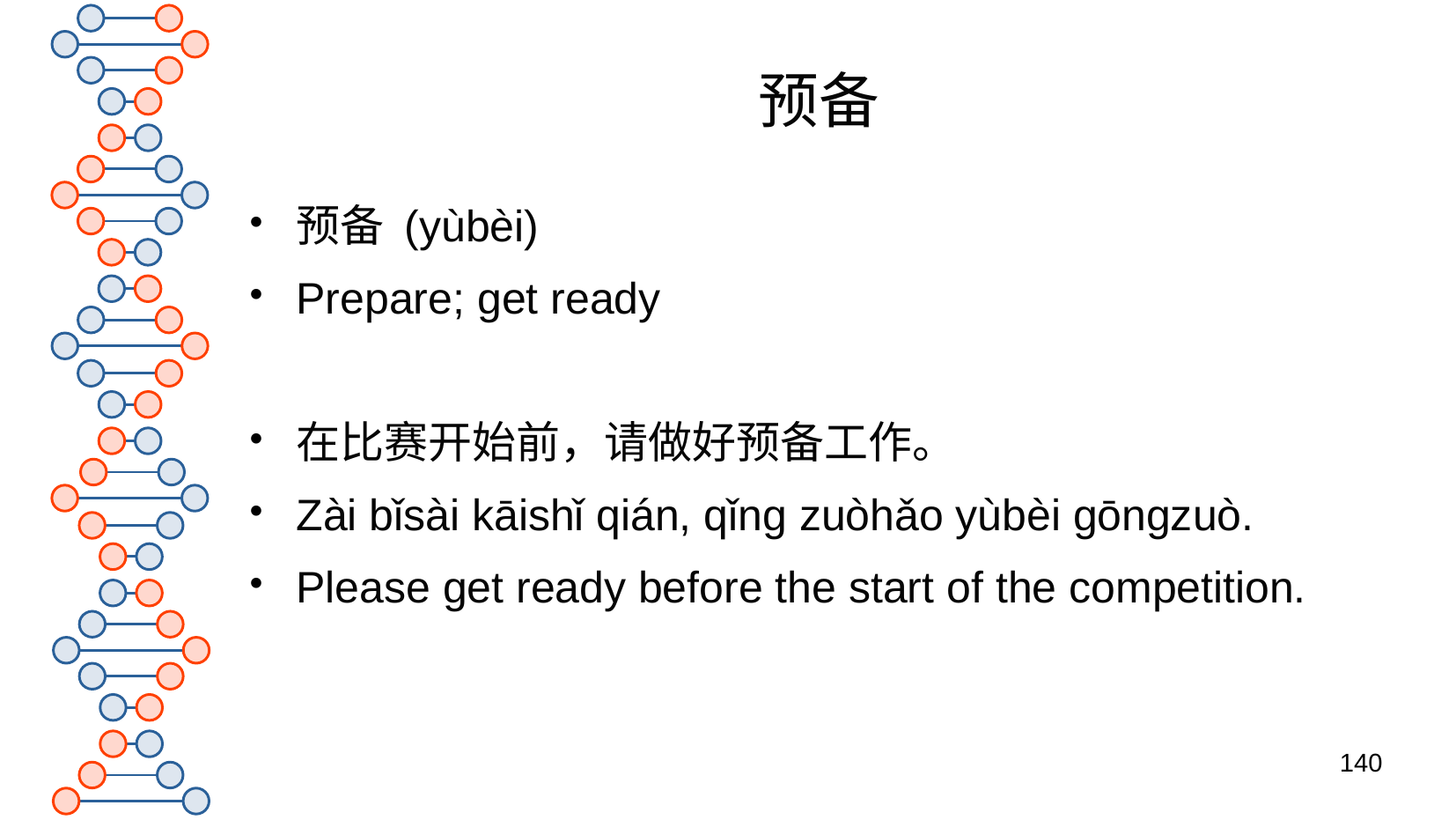

# 预备
预备 (yùbèi)
Prepare; get ready

在比赛开始前，请做好预备工作。
Zài bǐsài kāishǐ qián, qǐng zuòhǎo yùbèi gōngzuò.
Please get ready before the start of the competition.

140